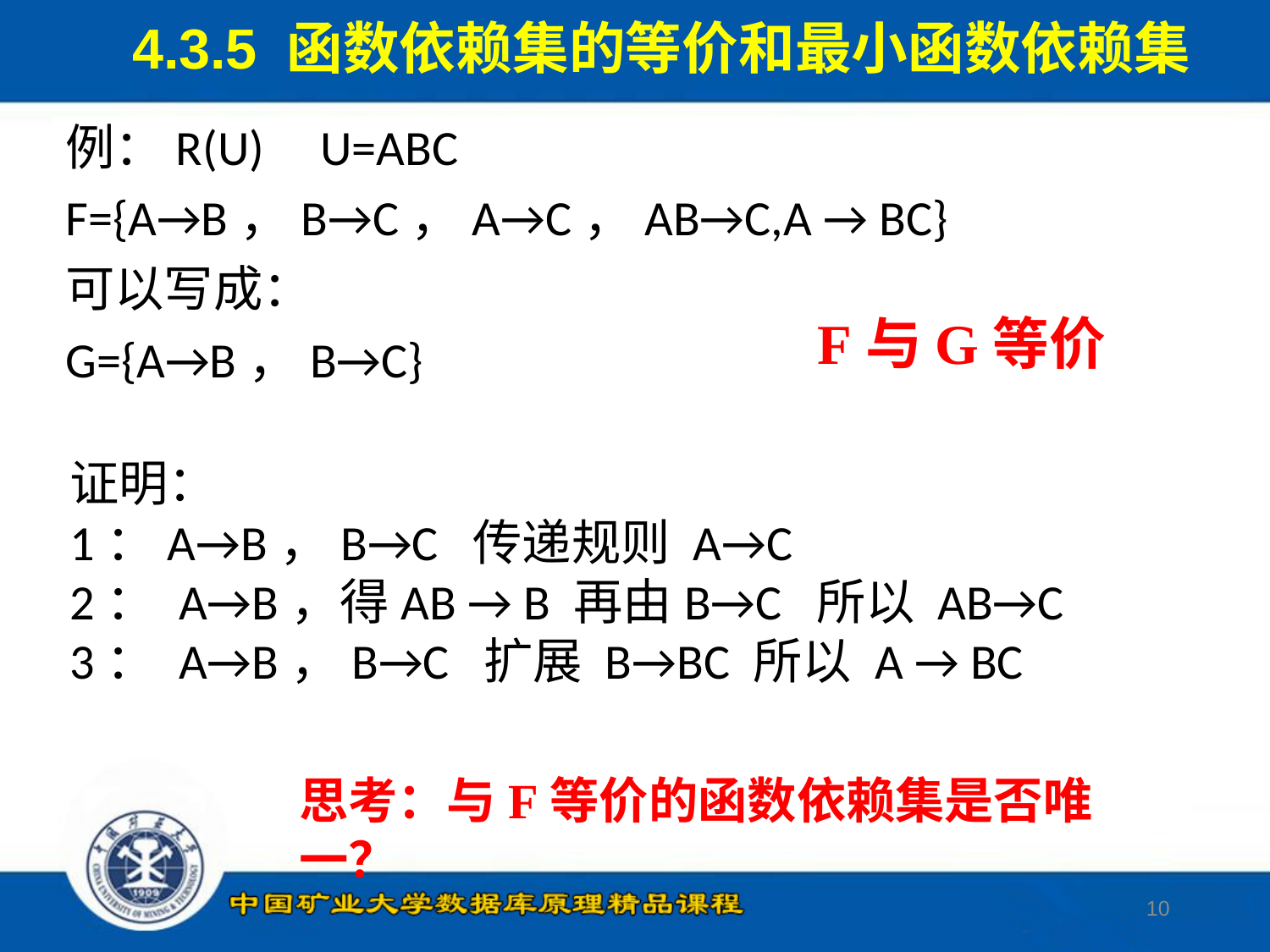

4.3.5 函数依赖集的等价和最小函数依赖集
例：R(U)     U=ABC
F={A→B，B→C，A→C，AB→C,A → BC}
可以写成：
G={A→B，B→C}
F与G等价
证明：
1：A→B，B→C  传递规则 A→C
2： A→B，得AB → B 再由B→C  所以 AB→C
3： A→B，B→C  扩展 B→BC 所以 A → BC
思考：与F等价的函数依赖集是否唯一？
10